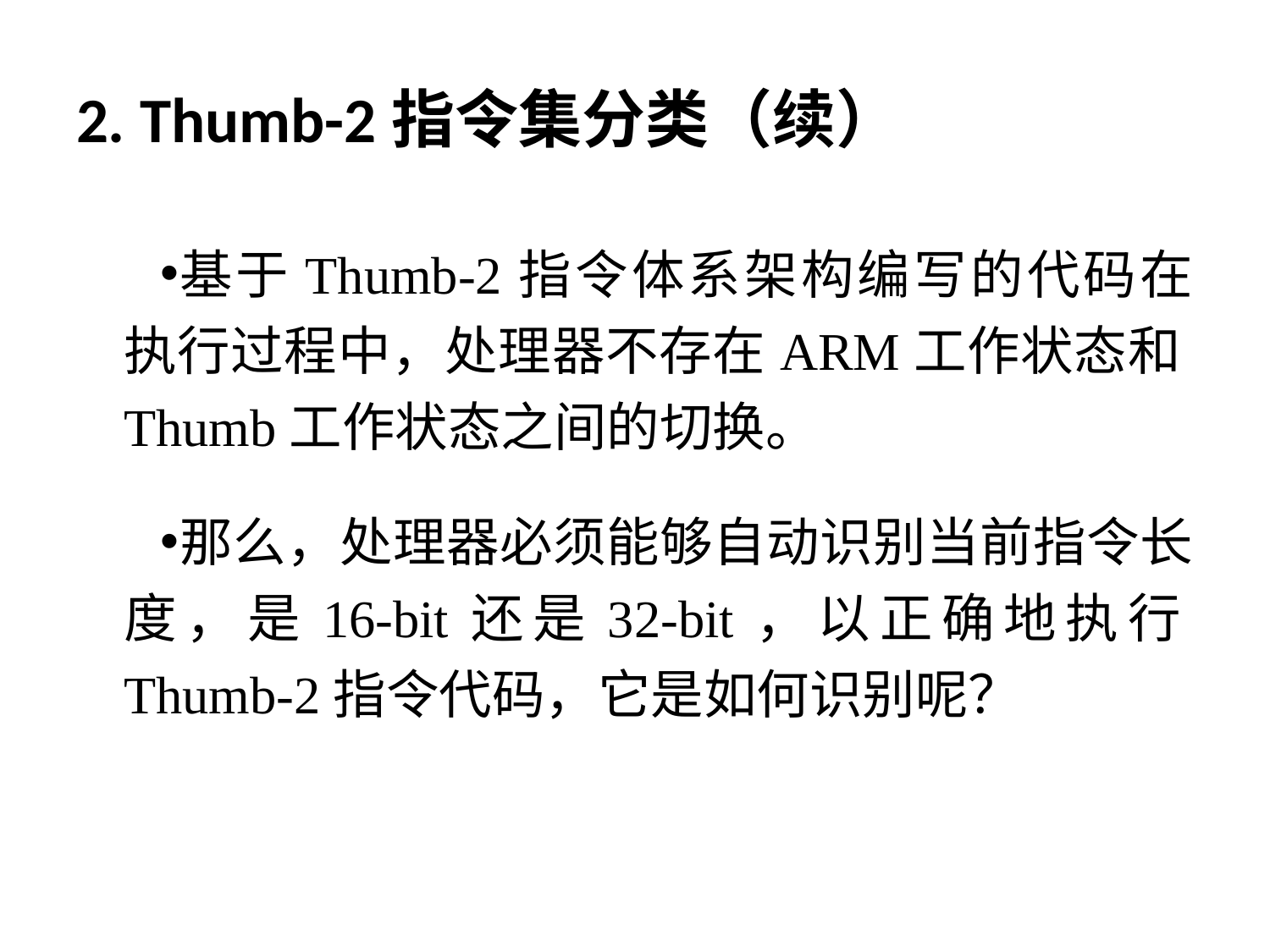

# 2. Thumb-2指令集分类（续）
基于Thumb-2指令体系架构编写的代码在执行过程中，处理器不存在ARM工作状态和Thumb工作状态之间的切换。

那么，处理器必须能够自动识别当前指令长度，是16-bit还是32-bit，以正确地执行Thumb-2指令代码，它是如何识别呢？